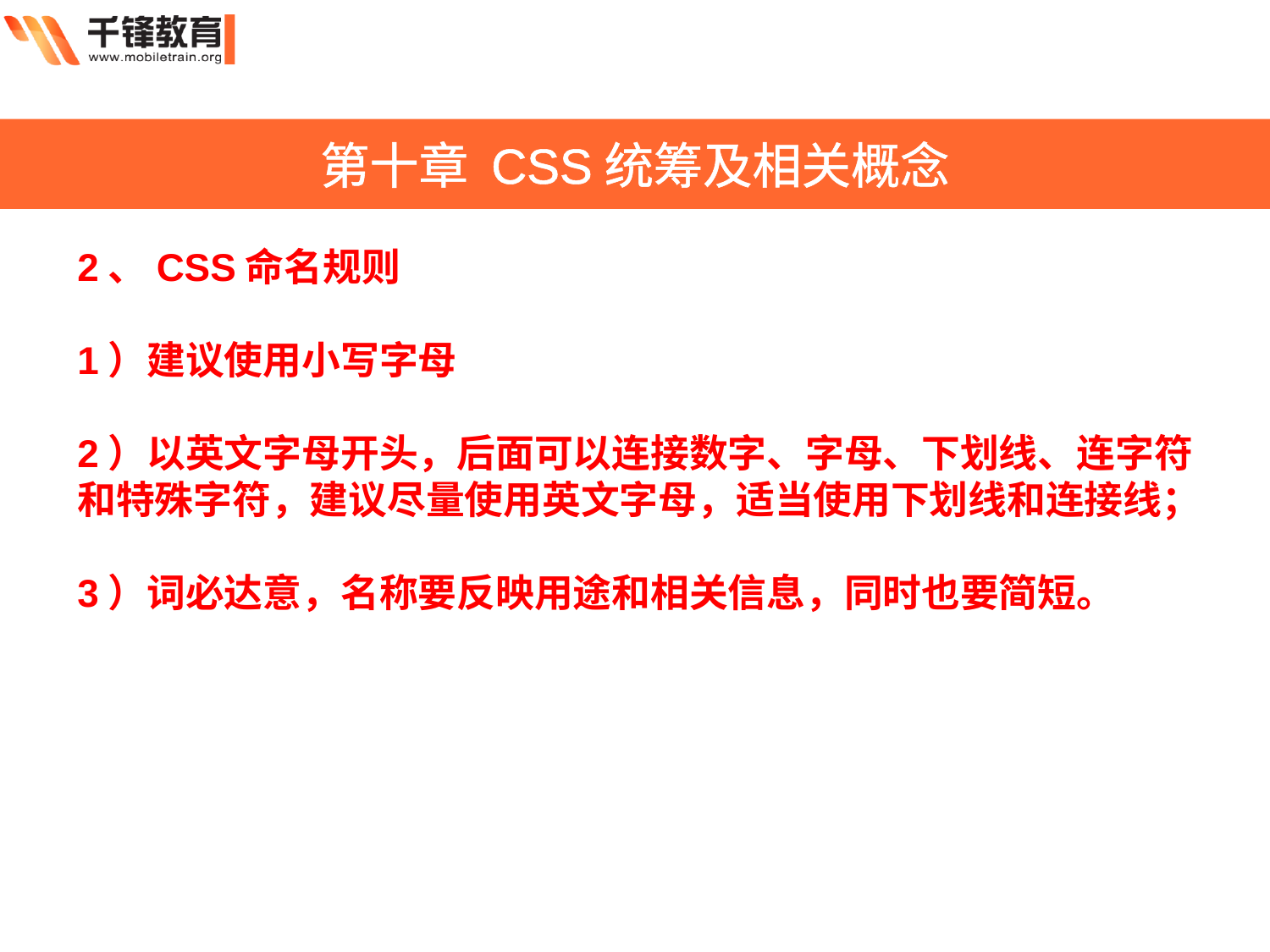

第十章 CSS统筹及相关概念
2、CSS命名规则

1）建议使用小写字母

2）以英文字母开头，后面可以连接数字、字母、下划线、连字符和特殊字符，建议尽量使用英文字母，适当使用下划线和连接线；

3）词必达意，名称要反映用途和相关信息，同时也要简短。